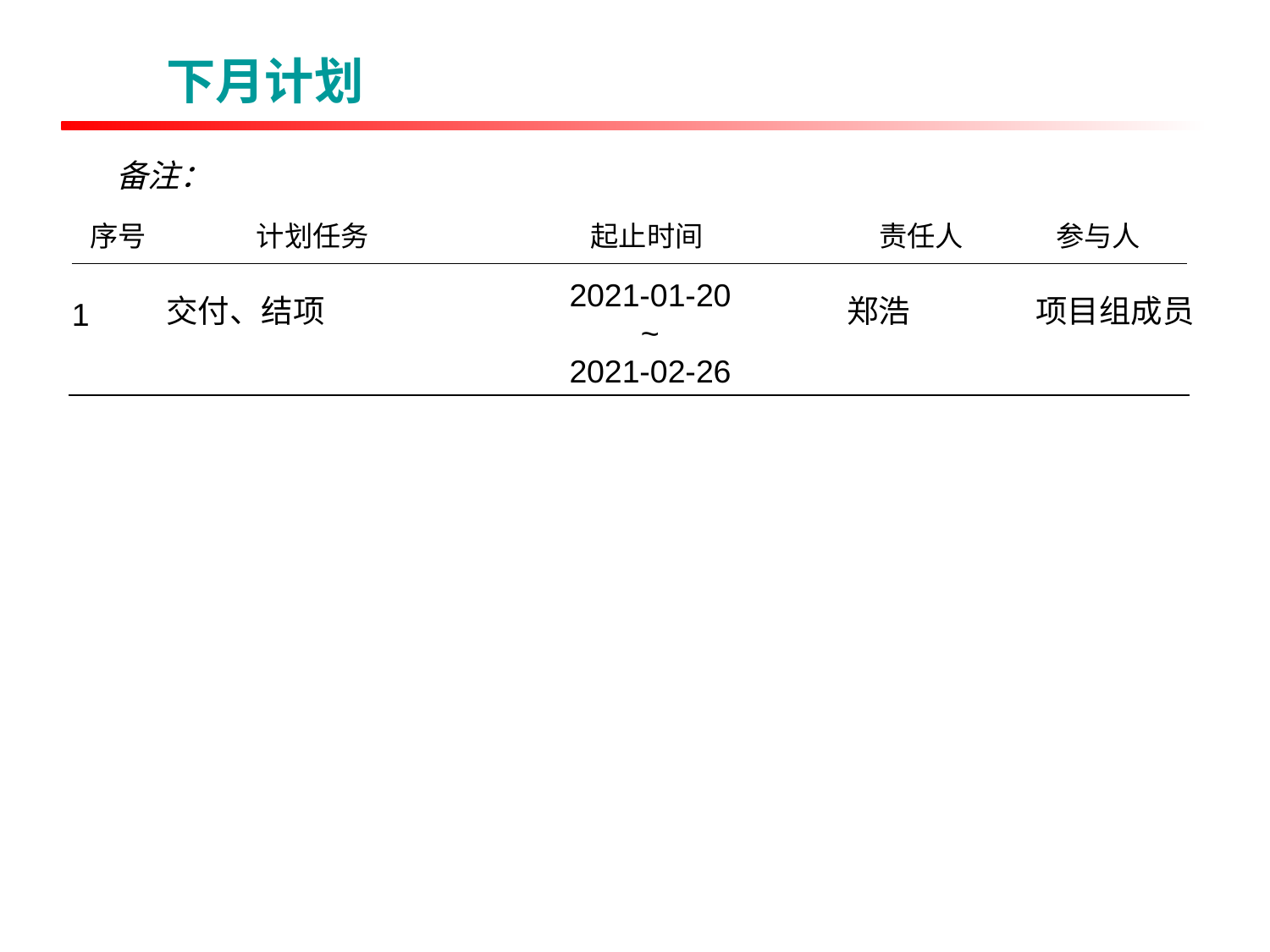

下月计划
备注：
| 序号 | 计划任务 | 起止时间 | 责任人 | 参与人 |
| --- | --- | --- | --- | --- |
2021-01-20
~
2021-02-26
交付、结项
郑浩
项目组成员
1